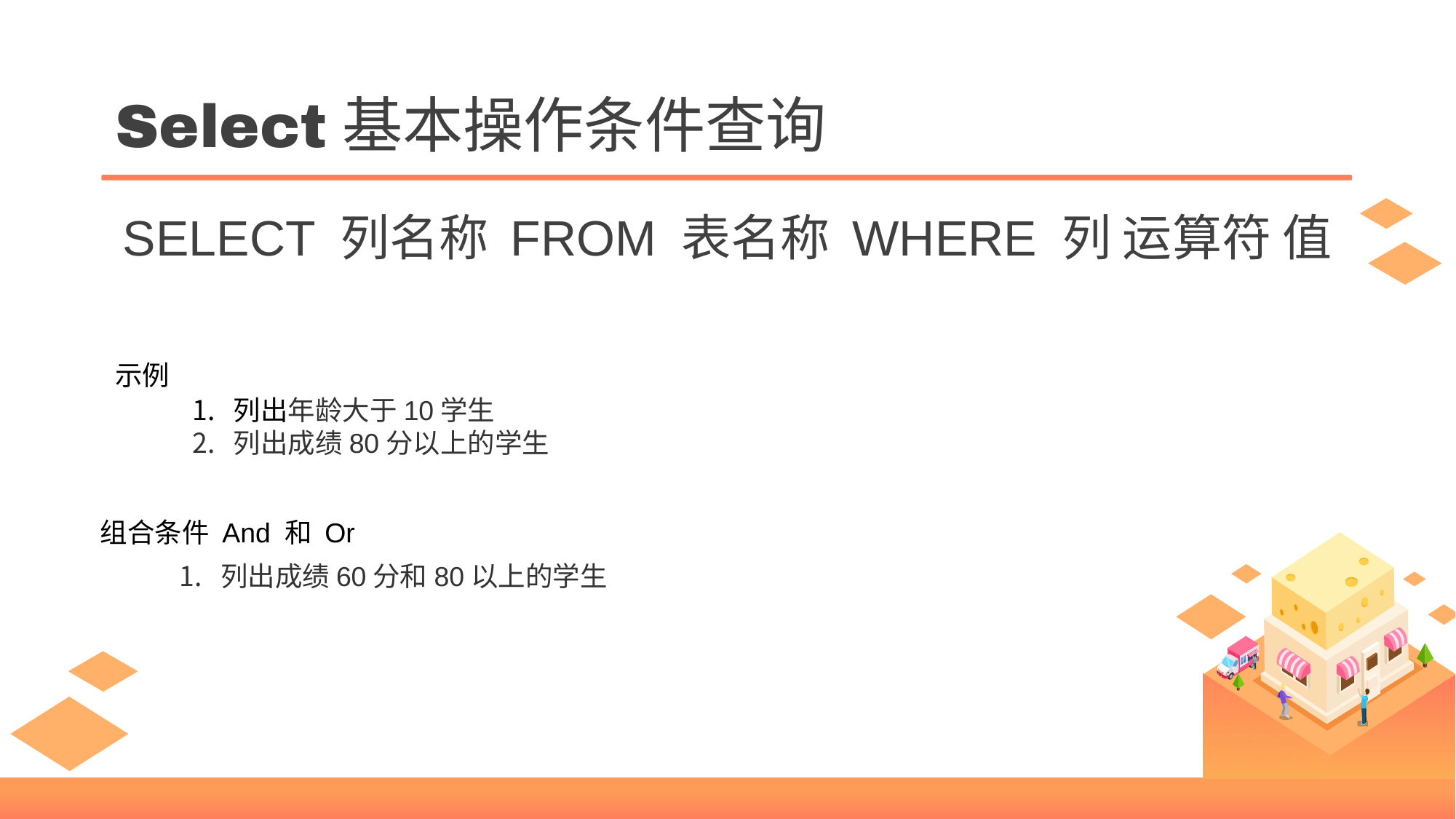

# Select基本操作条件查询
SELECT 列名称 FROM 表名称 WHERE 列 运算符 值

示例
列出年龄大于10学生
列出成绩80分以上的学生

组合条件 And 和 Or
列出成绩60分和80以上的学生